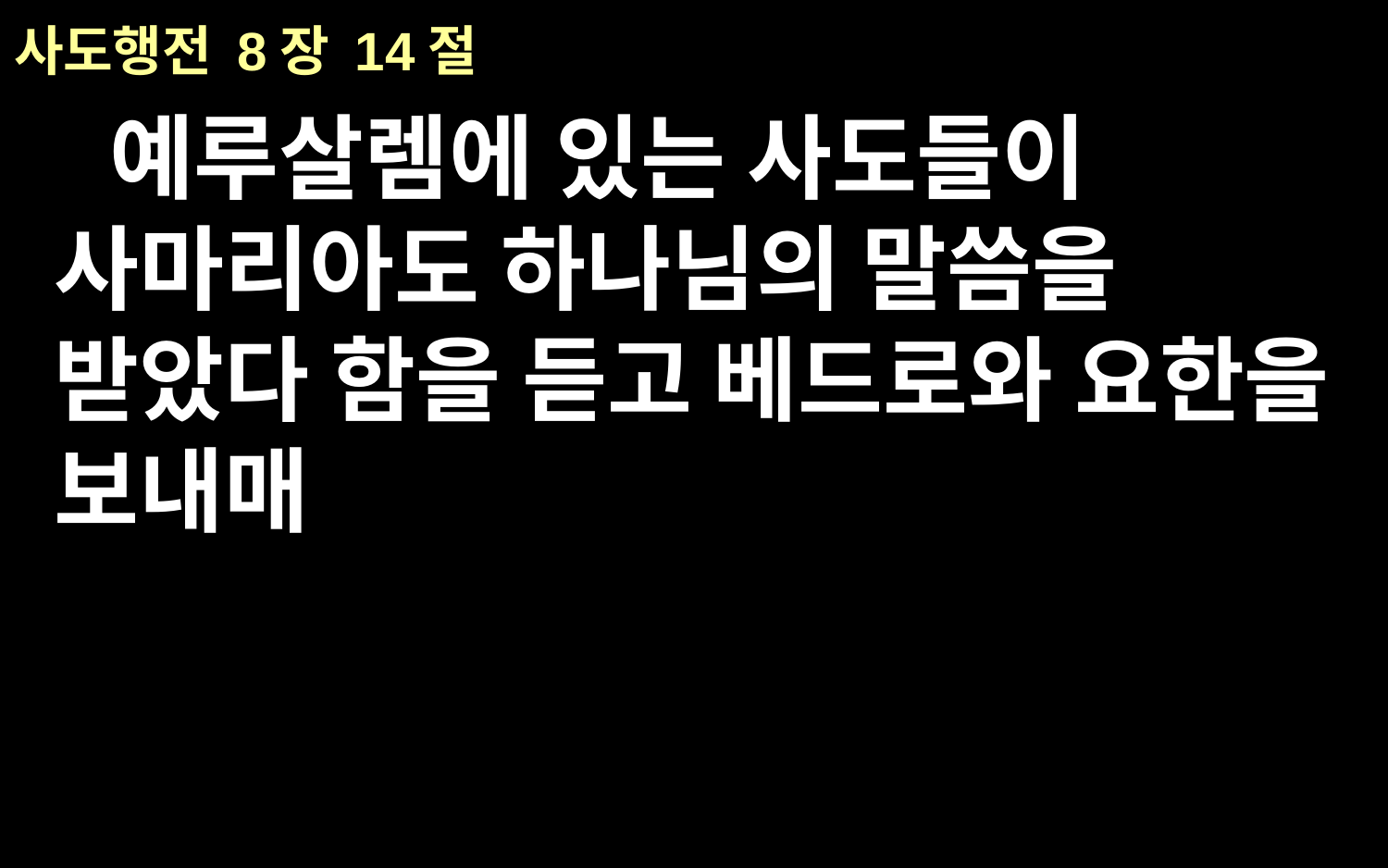

# 사도행전 8장 14절
예루살렘에 있는 사도들이 사마리아도 하나님의 말씀을 받았다 함을 듣고 베드로와 요한을 보내매